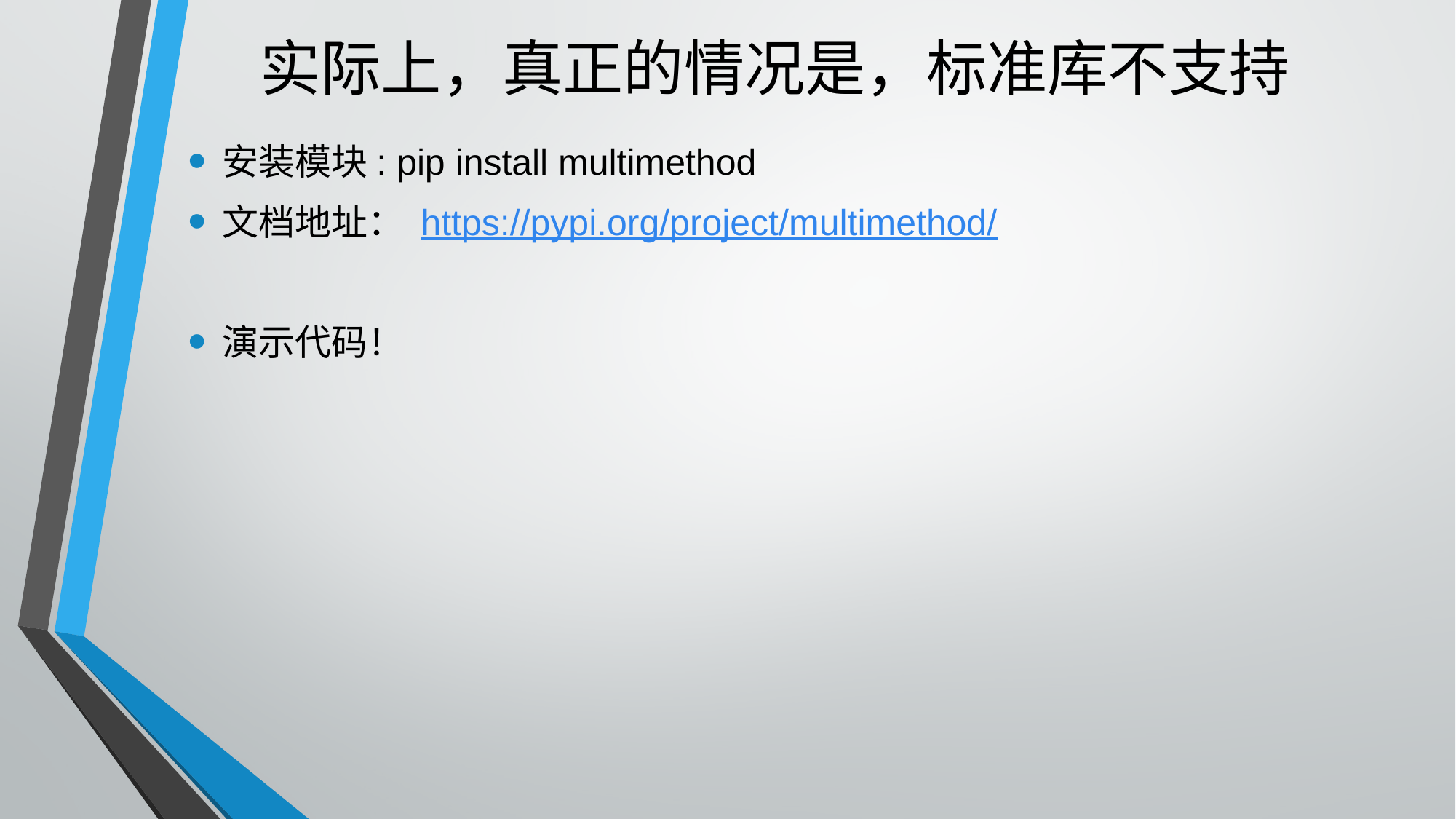

# 实际上，真正的情况是，标准库不支持
安装模块: pip install multimethod
文档地址： https://pypi.org/project/multimethod/

演示代码！